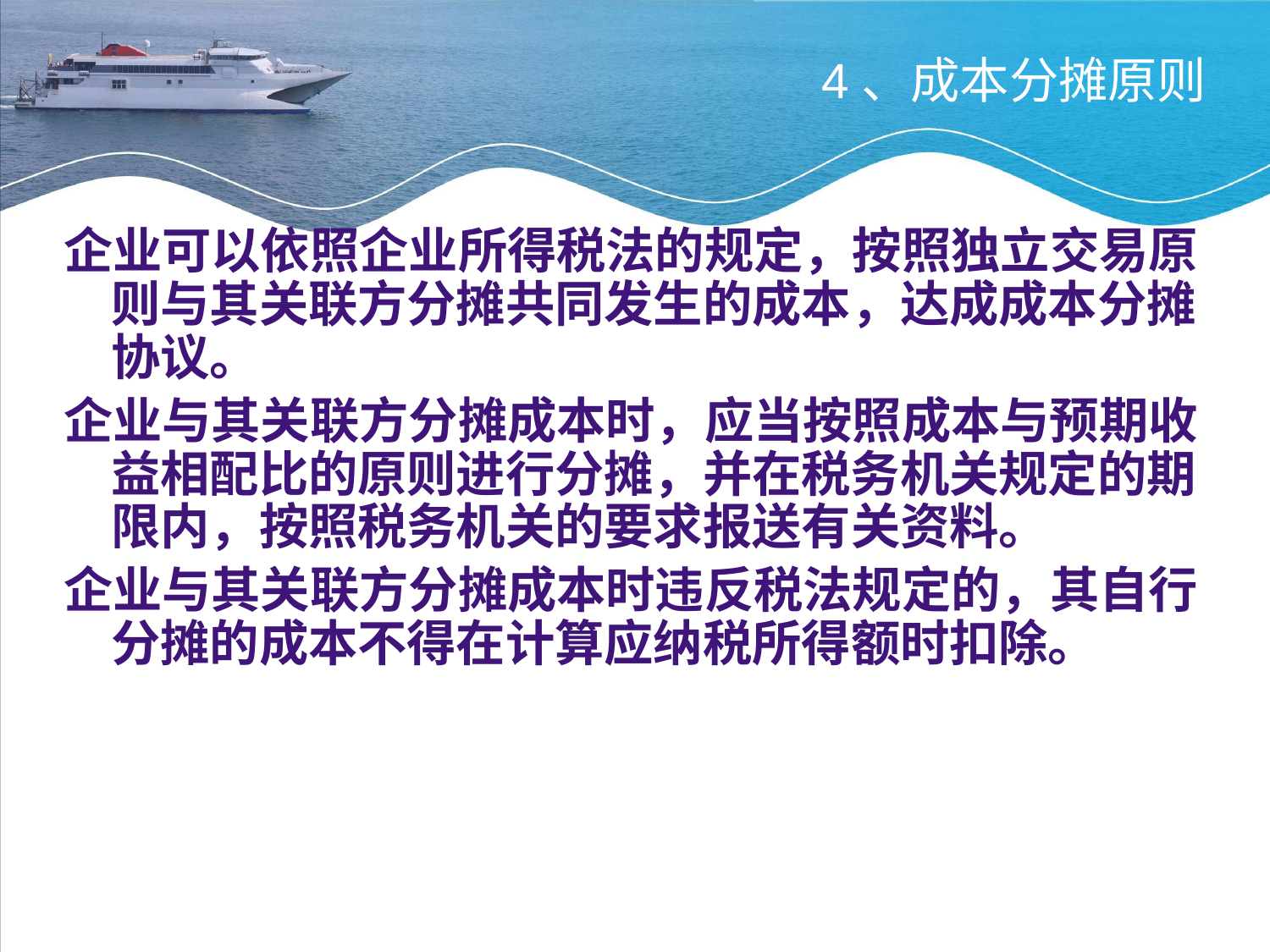

# 4、成本分摊原则
企业可以依照企业所得税法的规定，按照独立交易原则与其关联方分摊共同发生的成本，达成成本分摊协议。
企业与其关联方分摊成本时，应当按照成本与预期收益相配比的原则进行分摊，并在税务机关规定的期限内，按照税务机关的要求报送有关资料。
企业与其关联方分摊成本时违反税法规定的，其自行分摊的成本不得在计算应纳税所得额时扣除。